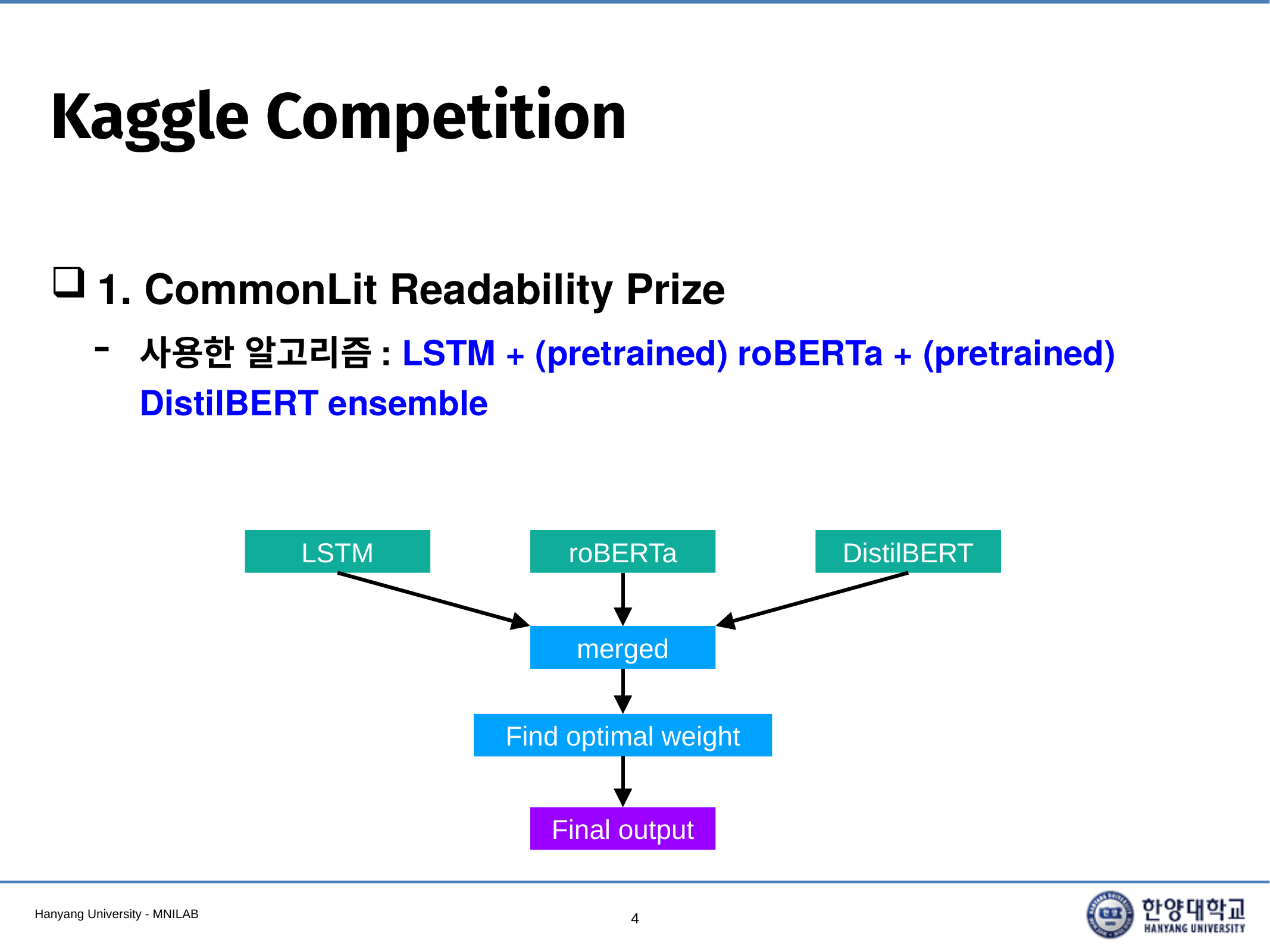

# Kaggle Competition
1. CommonLit Readability Prize
사용한 알고리즘: LSTM + (pretrained) roBERTa + (pretrained) DistilBERT ensemble
LSTM
roBERTa
DistilBERT
merged
Find optimal weight
Final output
4